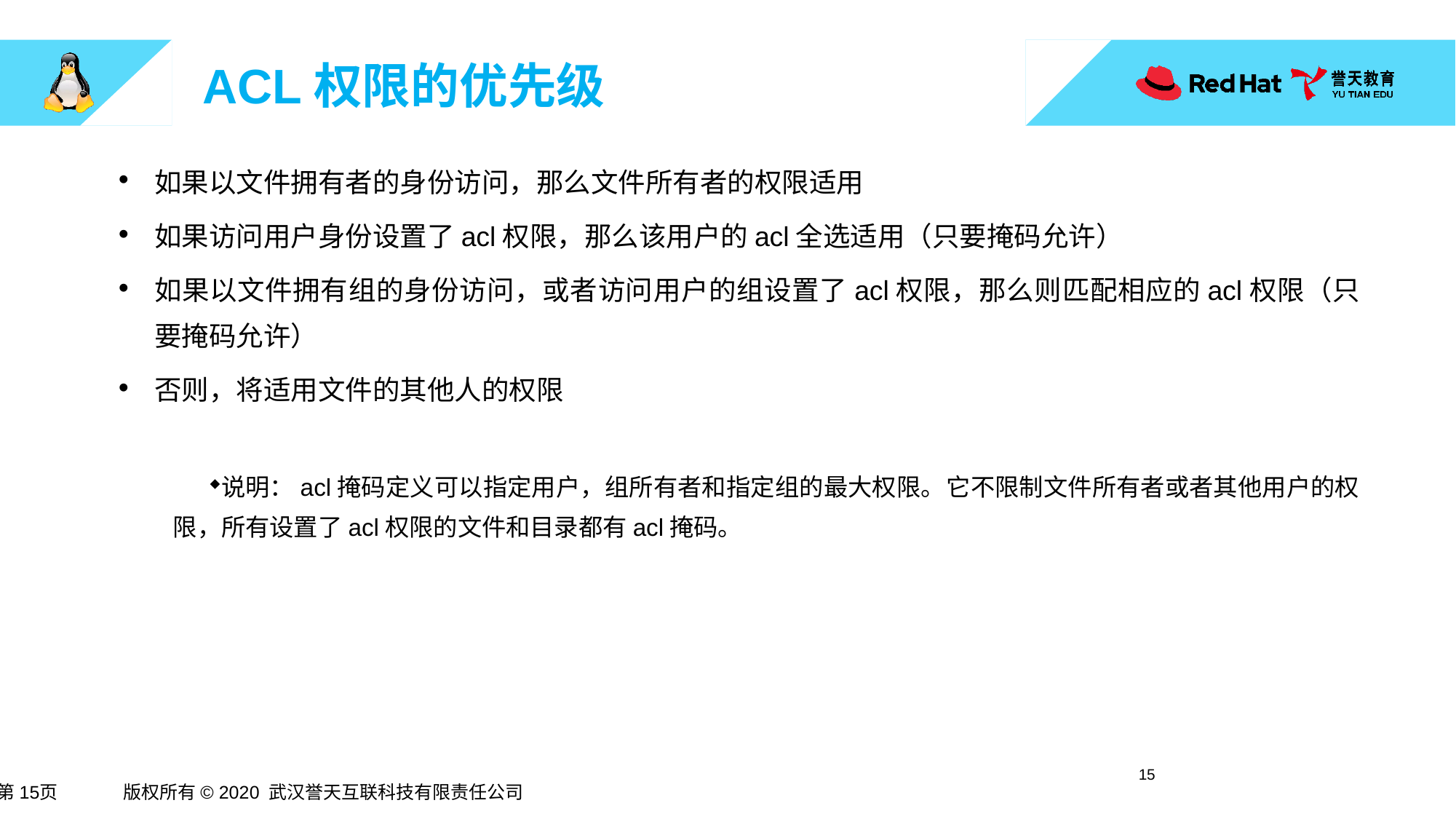

# ACL权限的优先级
如果以文件拥有者的身份访问，那么文件所有者的权限适用
如果访问用户身份设置了acl权限，那么该用户的acl全选适用（只要掩码允许）
如果以文件拥有组的身份访问，或者访问用户的组设置了acl权限，那么则匹配相应的acl权限（只要掩码允许）
否则，将适用文件的其他人的权限

说明：acl掩码定义可以指定用户，组所有者和指定组的最大权限。它不限制文件所有者或者其他用户的权限，所有设置了acl权限的文件和目录都有acl掩码。

15